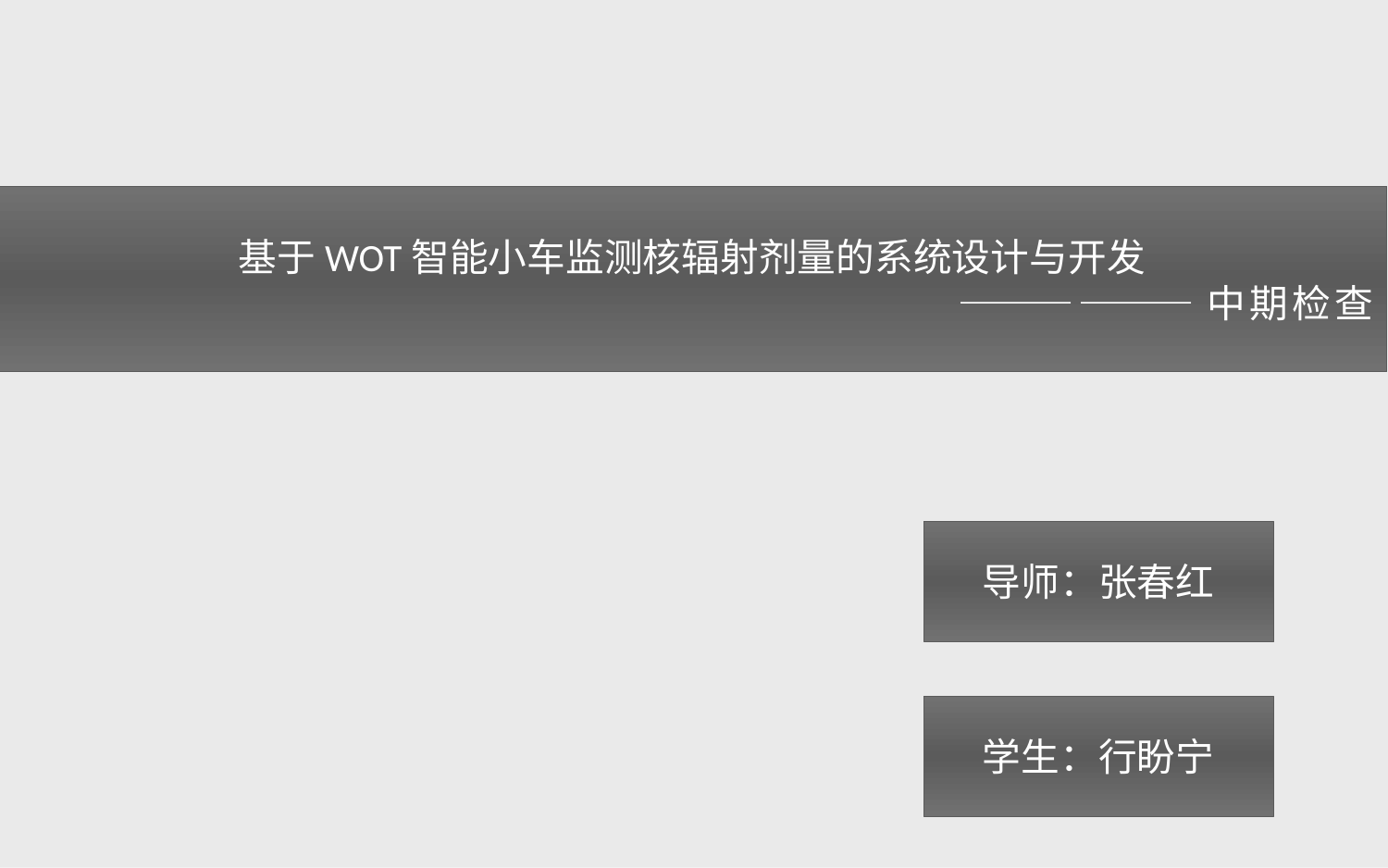

基于WOT智能小车监测核辐射剂量的系统设计与开发
——————中期检查
导师：张春红
学生：行盼宁